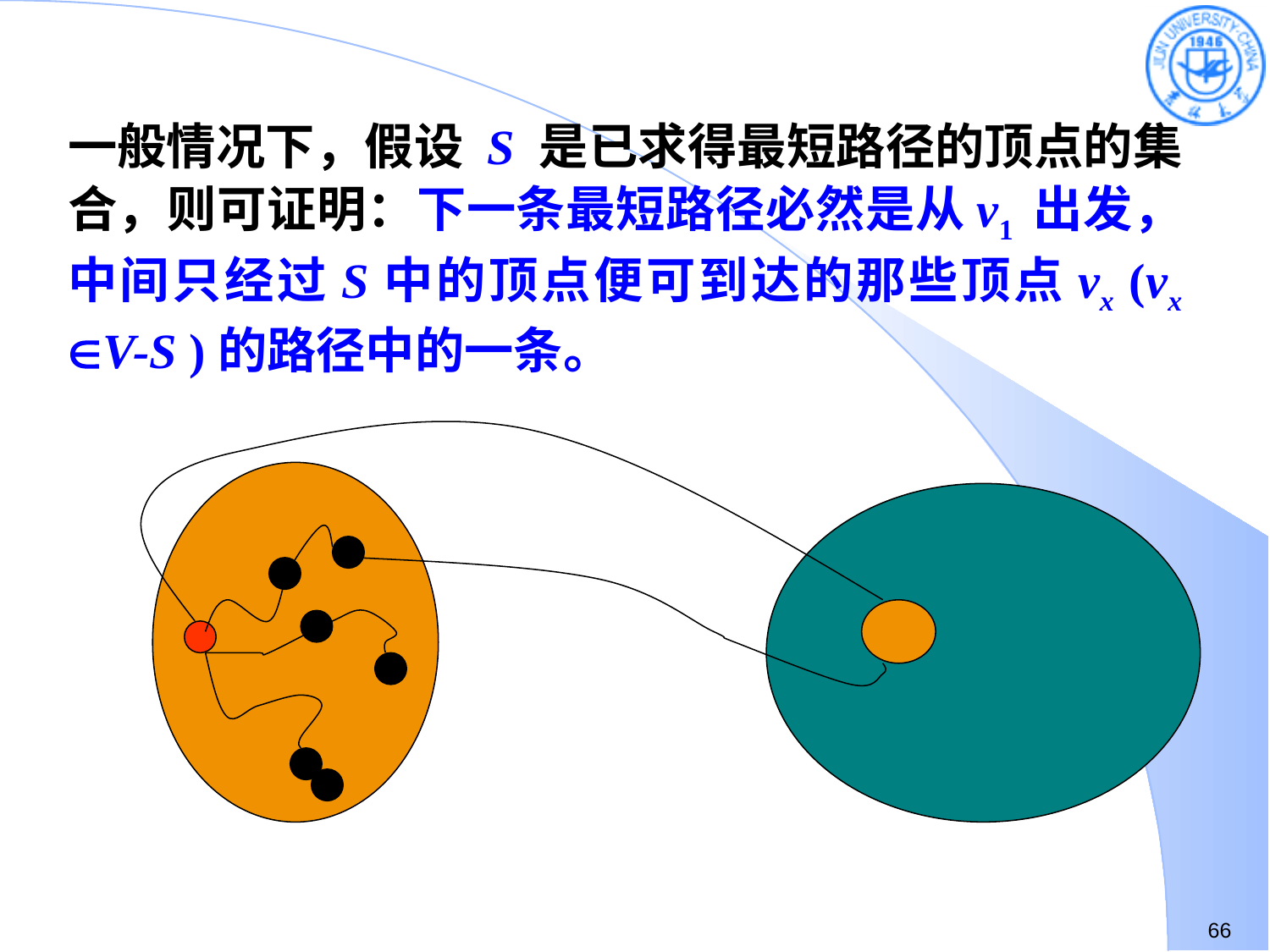

一般情况下，假设 S 是已求得最短路径的顶点的集合，则可证明：下一条最短路径必然是从v1 出发，中间只经过S中的顶点便可到达的那些顶点vx (vx ∈V-S )的路径中的一条。